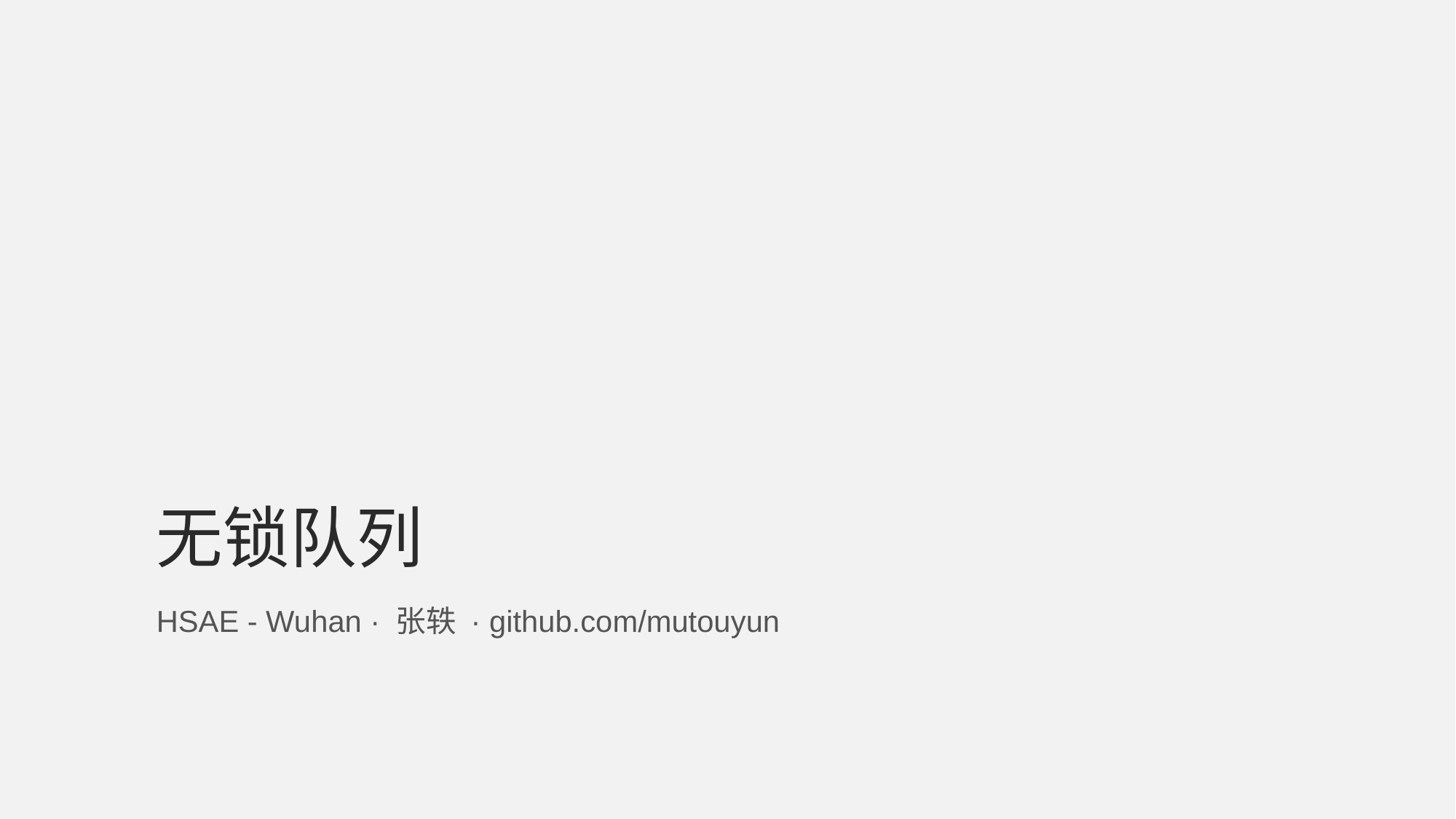

# 无锁队列
HSAE - Wuhan · 张轶 · github.com/mutouyun